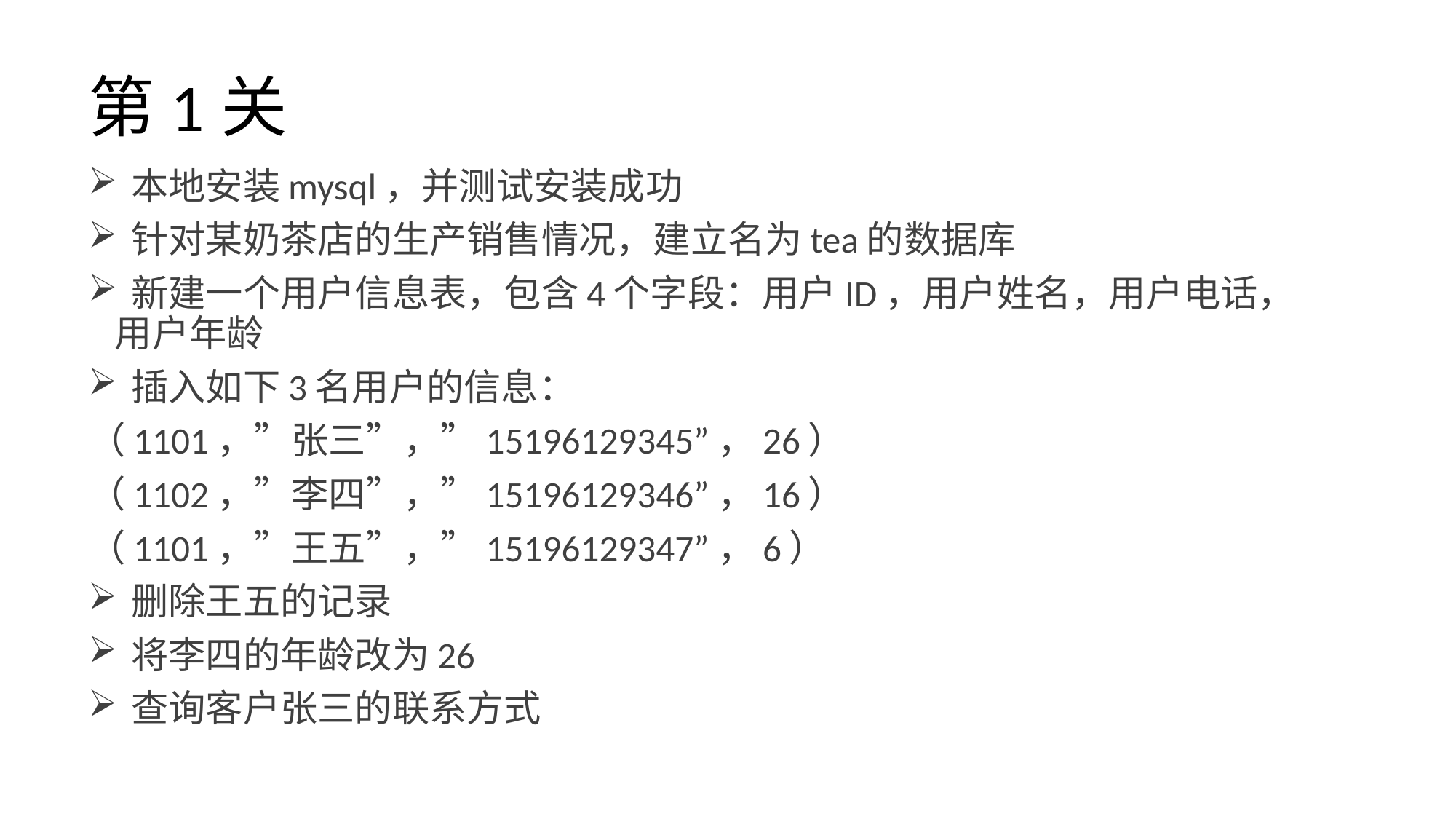

# 第1关
 本地安装mysql，并测试安装成功
 针对某奶茶店的生产销售情况，建立名为tea的数据库
 新建一个用户信息表，包含4个字段：用户ID，用户姓名，用户电话，用户年龄
 插入如下3名用户的信息：
（1101，”张三”，”15196129345”，26）
（1102，”李四”，”15196129346”，16）
（1101，”王五”，”15196129347”，6）
 删除王五的记录
 将李四的年龄改为26
 查询客户张三的联系方式